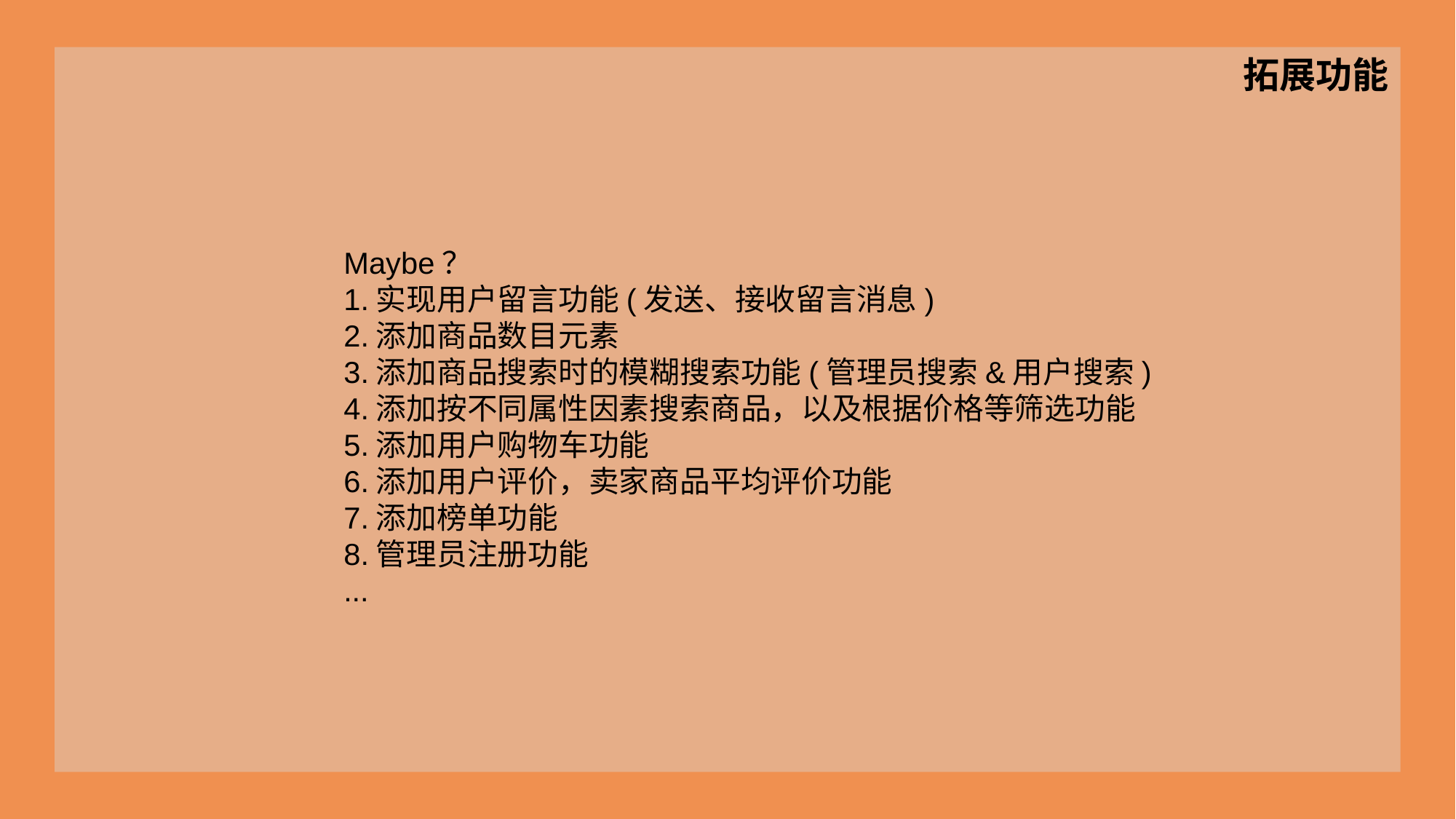

拓展功能
Maybe？
1.实现用户留言功能(发送、接收留言消息)
2.添加商品数目元素
3.添加商品搜索时的模糊搜索功能(管理员搜索&用户搜索)
4.添加按不同属性因素搜索商品，以及根据价格等筛选功能
5.添加用户购物车功能
6.添加用户评价，卖家商品平均评价功能
7.添加榜单功能
8.管理员注册功能
...